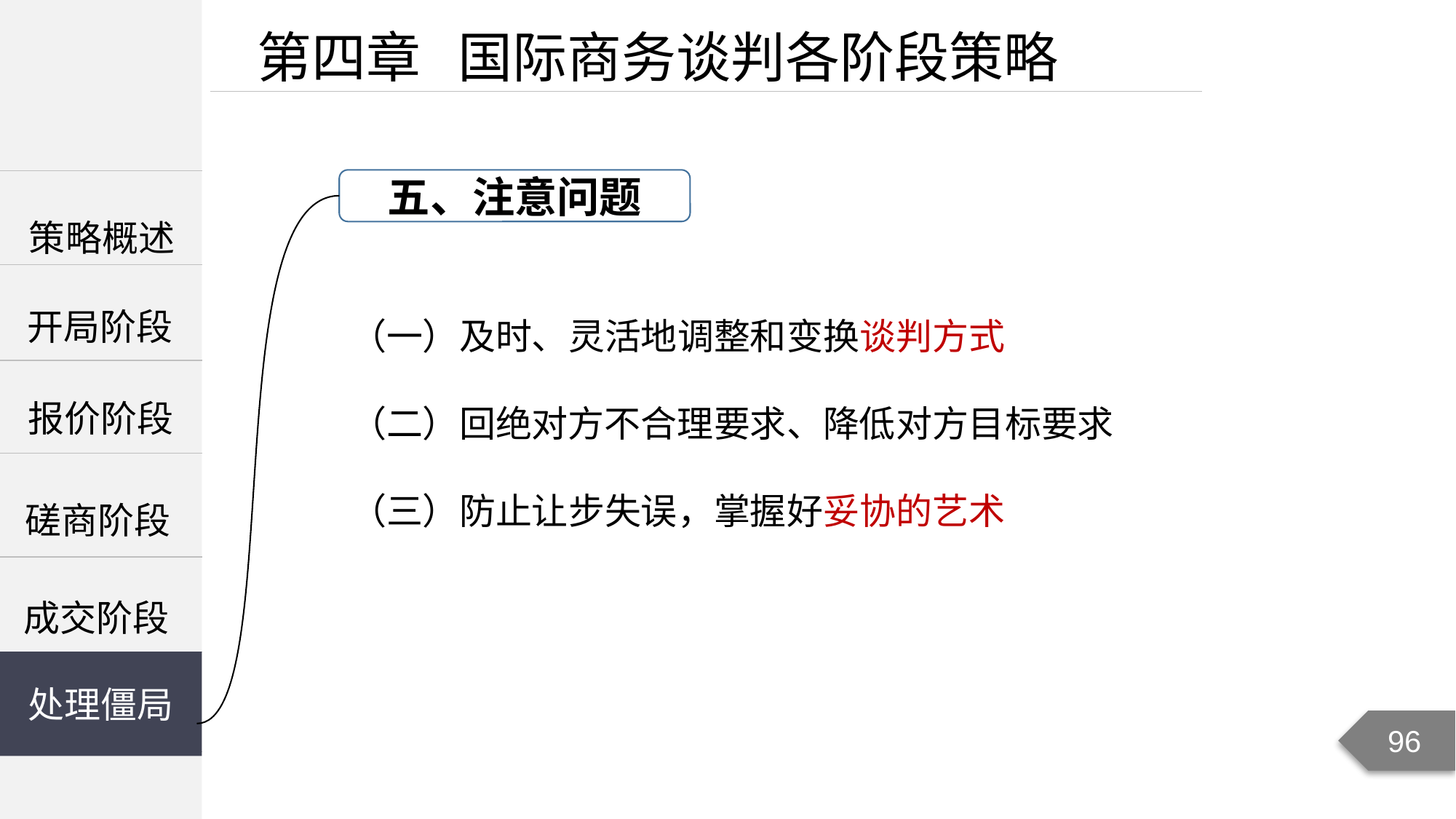

第四章   国际商务谈判各阶段策略
五、注意问题
|  |
| --- |
|  |
|  |
策略概述
（一）及时、灵活地调整和变换谈判方式
（二）回绝对方不合理要求、降低对方目标要求
（三）防止让步失误，掌握好妥协的艺术
开局阶段
报价阶段

磋商阶段

成交阶段

处理僵局
处理僵局
96